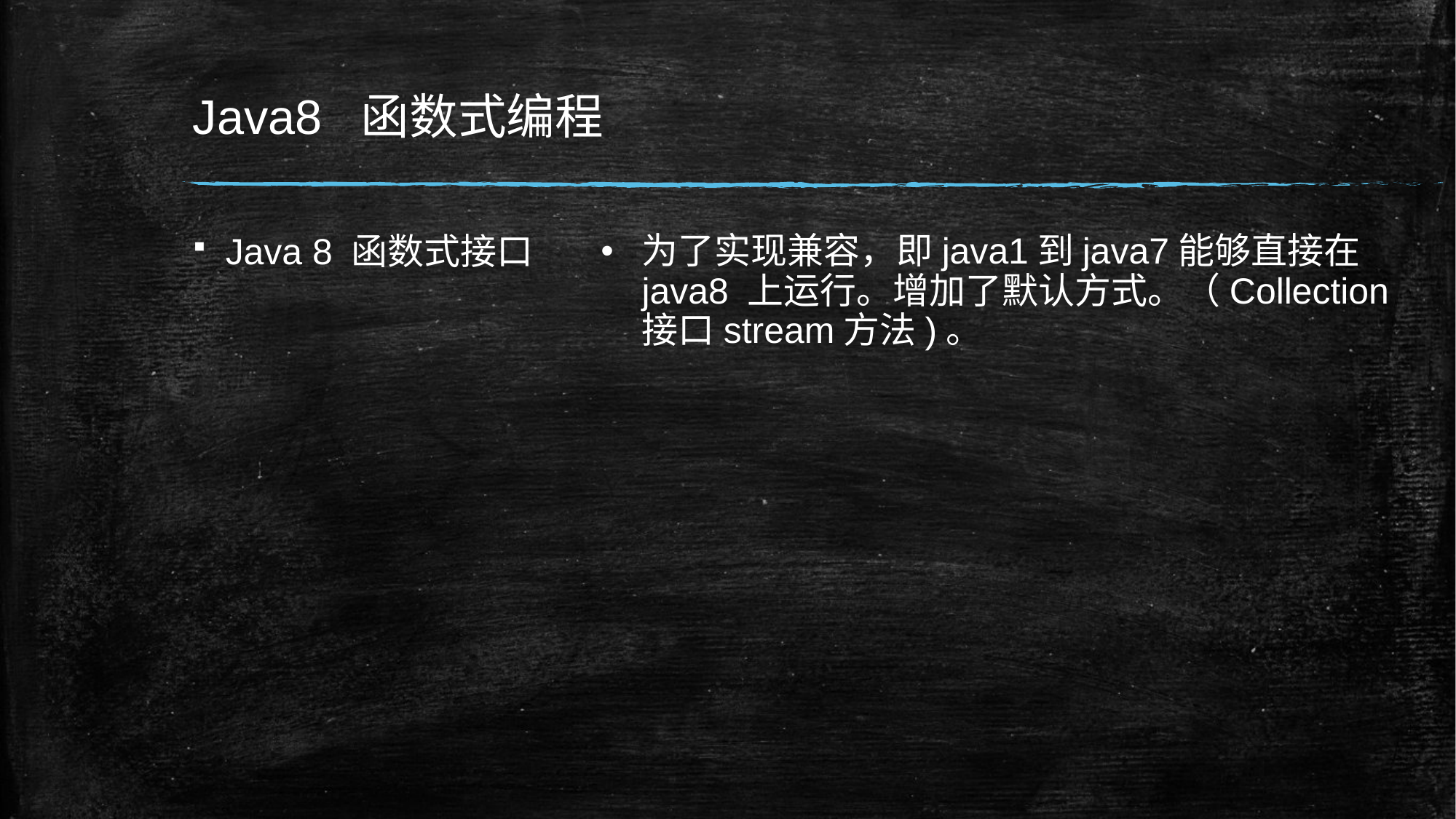

# Java8  函数式编程
Java 8 函数式接口
为了实现兼容，即java1到java7能够直接在java8 上运行。增加了默认方式。（Collection接口stream方法)。